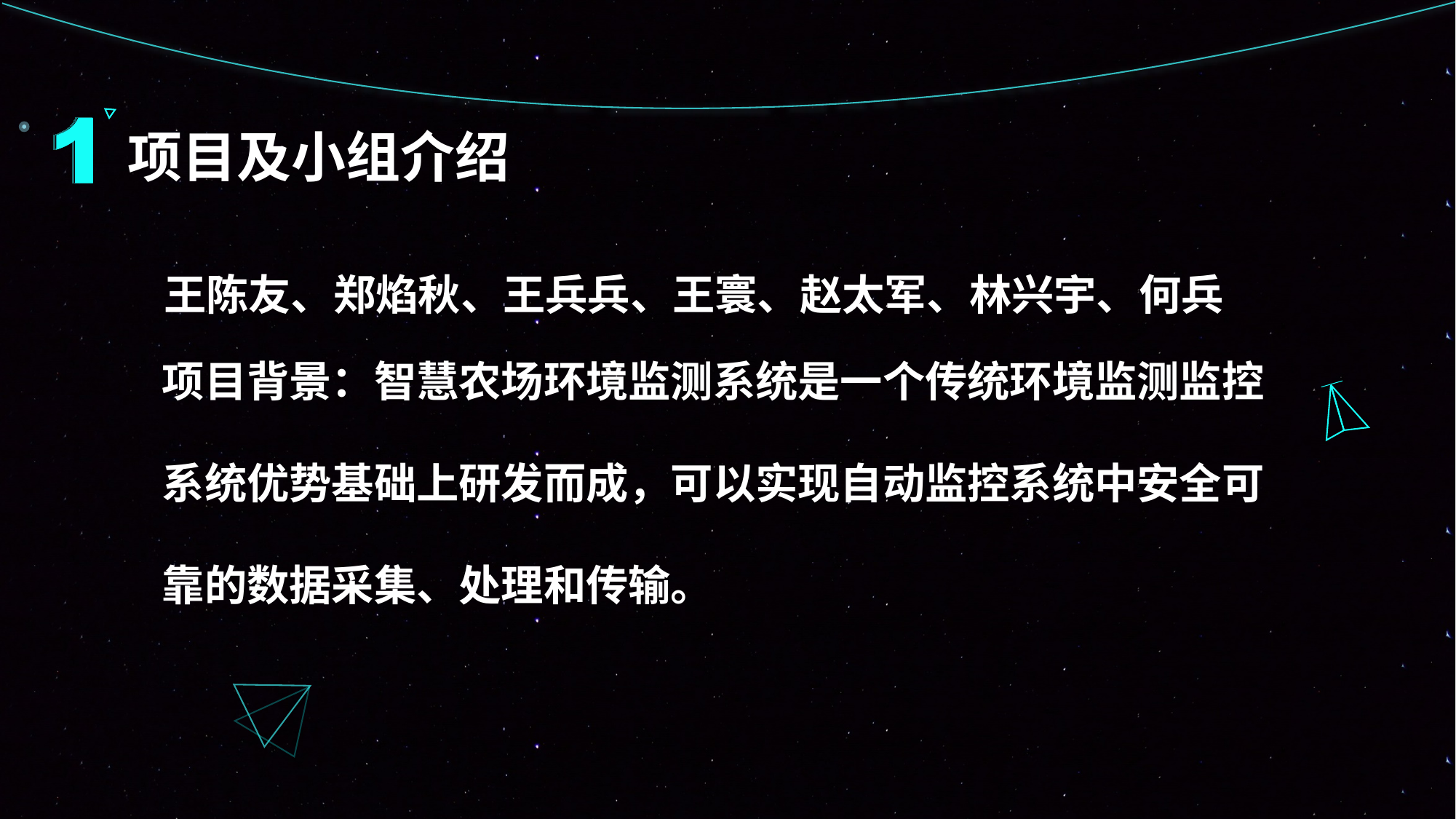

项目及小组介绍

王陈友、郑焰秋、王兵兵、王寰、赵太军、林兴宇、何兵
项目背景：智慧农场环境监测系统是一个传统环境监测监控

系统优势基础上研发而成，可以实现自动监控系统中安全可

靠的数据采集、处理和传输。